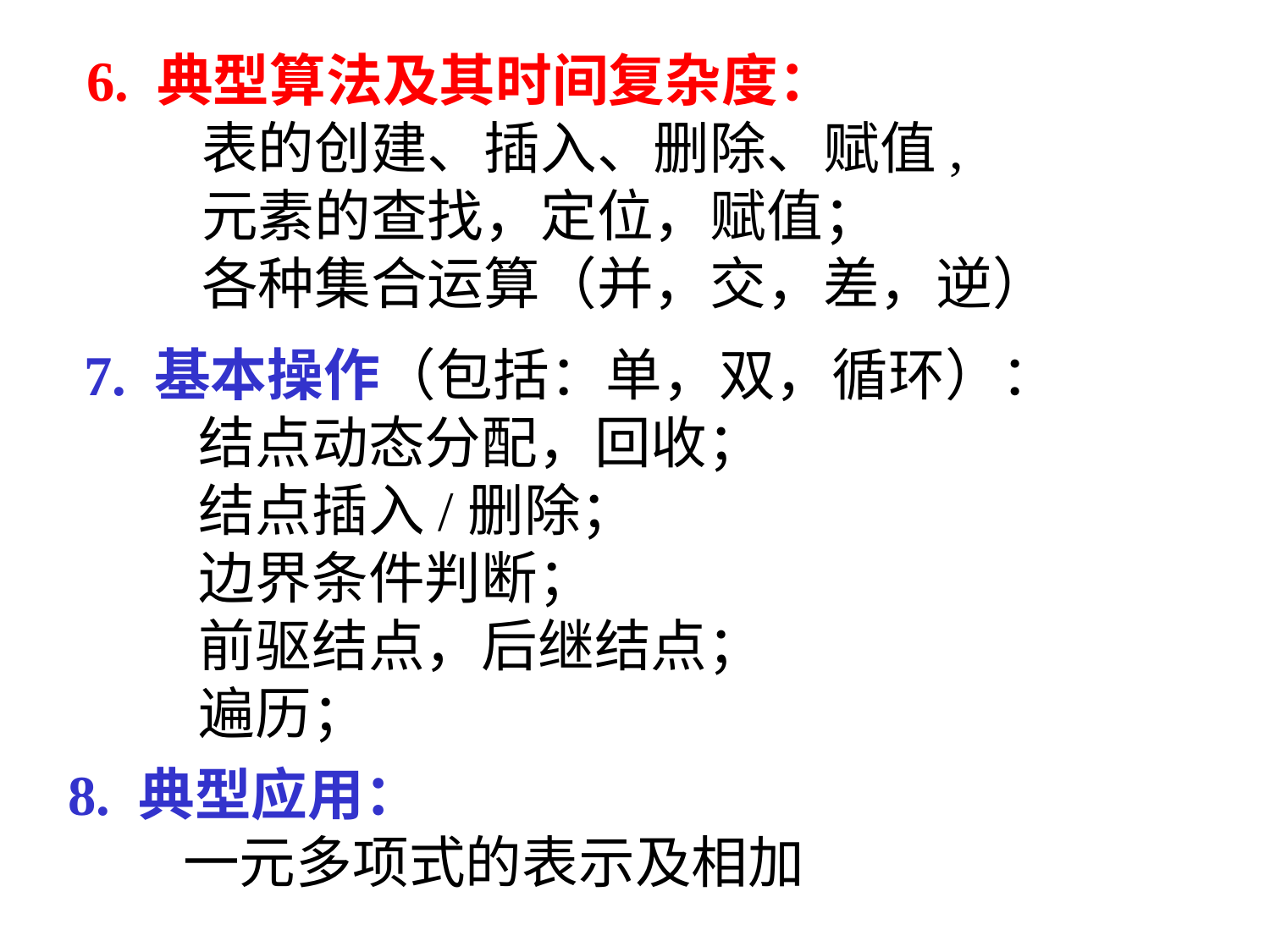

6. 典型算法及其时间复杂度：
        表的创建、插入、删除、赋值,
        元素的查找，定位，赋值；
        各种集合运算（并，交，差，逆）
7. 基本操作（包括：单，双，循环）：
        结点动态分配，回收；
        结点插入/删除；
        边界条件判断；
        前驱结点，后继结点；
        遍历；
8. 典型应用：
        一元多项式的表示及相加